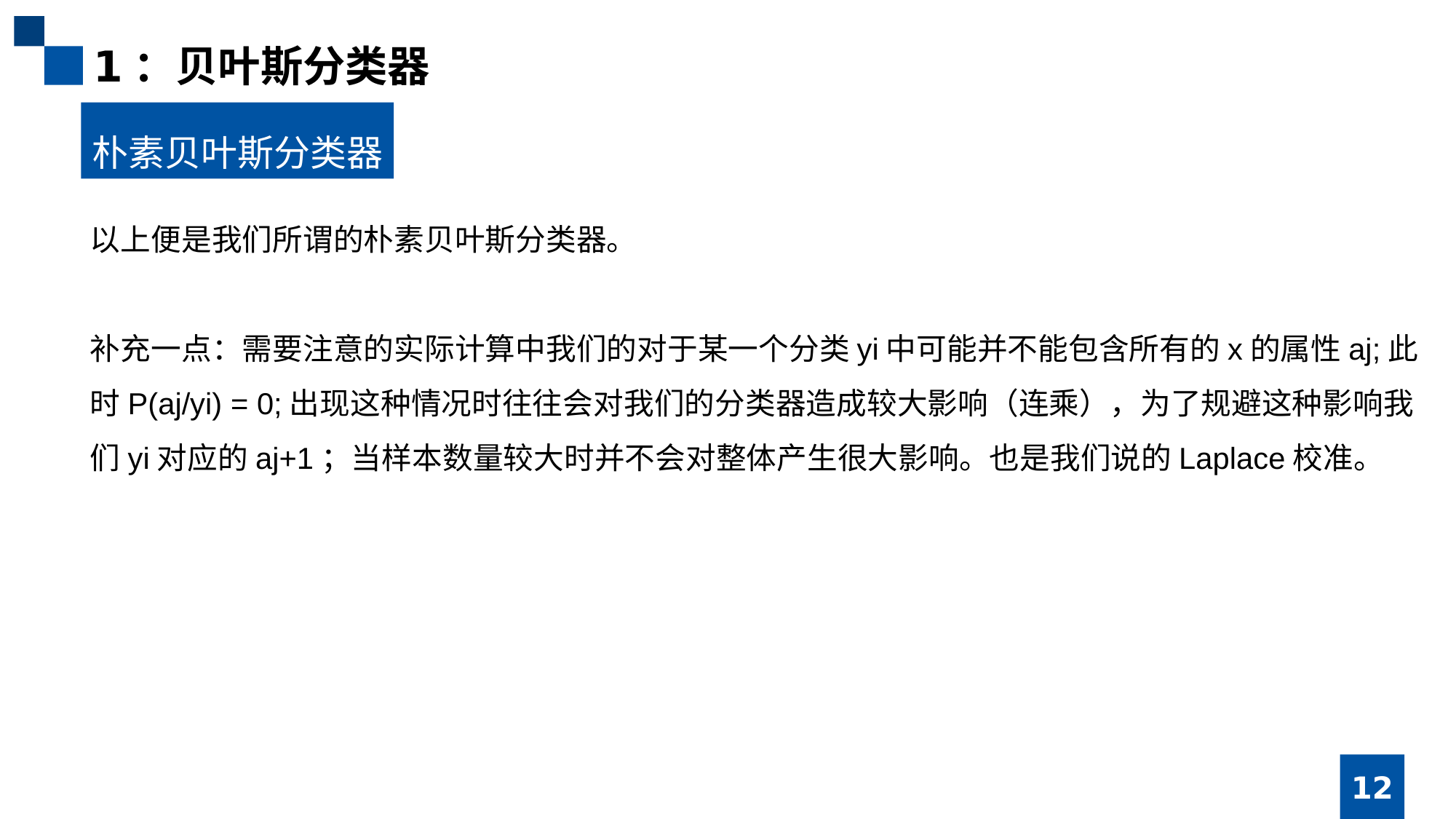

1：贝叶斯分类器
朴素贝叶斯分类器
以上便是我们所谓的朴素贝叶斯分类器。

补充一点：需要注意的实际计算中我们的对于某一个分类yi中可能并不能包含所有的x的属性aj;此时P(aj/yi) = 0;出现这种情况时往往会对我们的分类器造成较大影响（连乘），为了规避这种影响我们yi对应的aj+1；当样本数量较大时并不会对整体产生很大影响。也是我们说的Laplace校准。

12